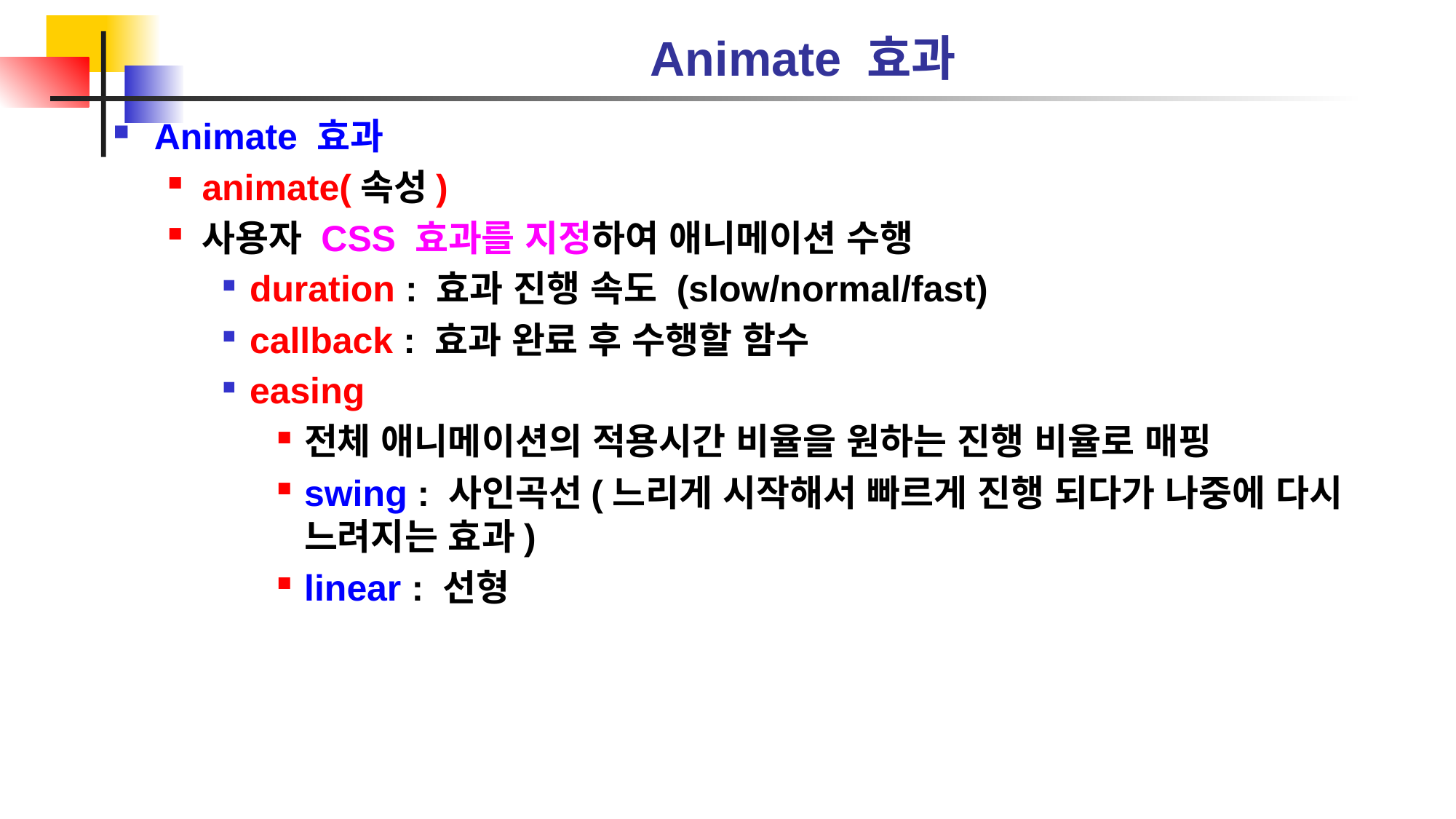

# Animate 효과
Animate 효과
animate(속성)
사용자 CSS 효과를 지정하여 애니메이션 수행
duration : 효과 진행 속도 (slow/normal/fast)
callback : 효과 완료 후 수행할 함수
easing
전체 애니메이션의 적용시간 비율을 원하는 진행 비율로 매핑
swing : 사인곡선(느리게 시작해서 빠르게 진행 되다가 나중에 다시 느려지는 효과)
linear : 선형